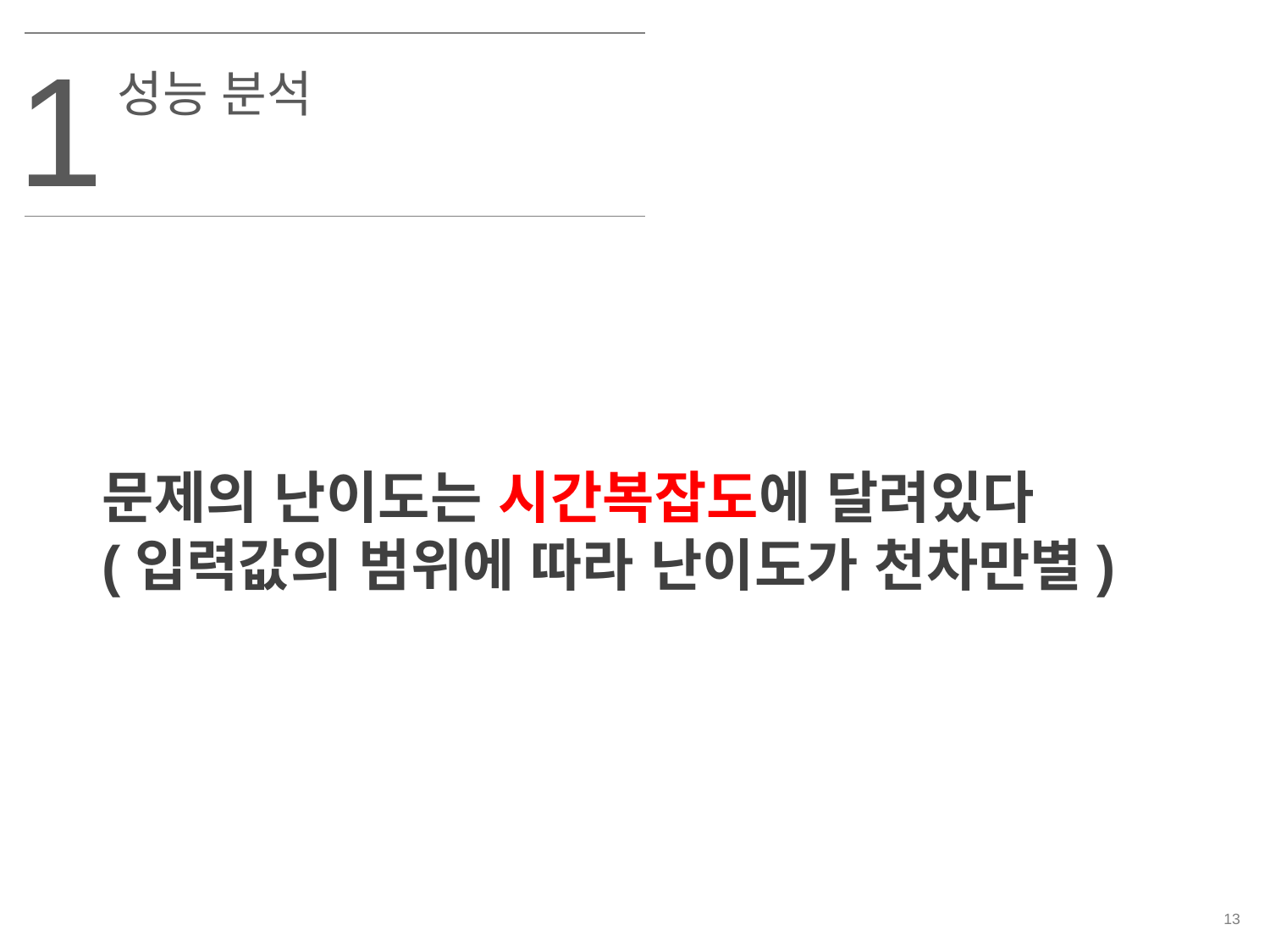

1
성능 분석
문제의 난이도는 시간복잡도에 달려있다
(입력값의 범위에 따라 난이도가 천차만별)